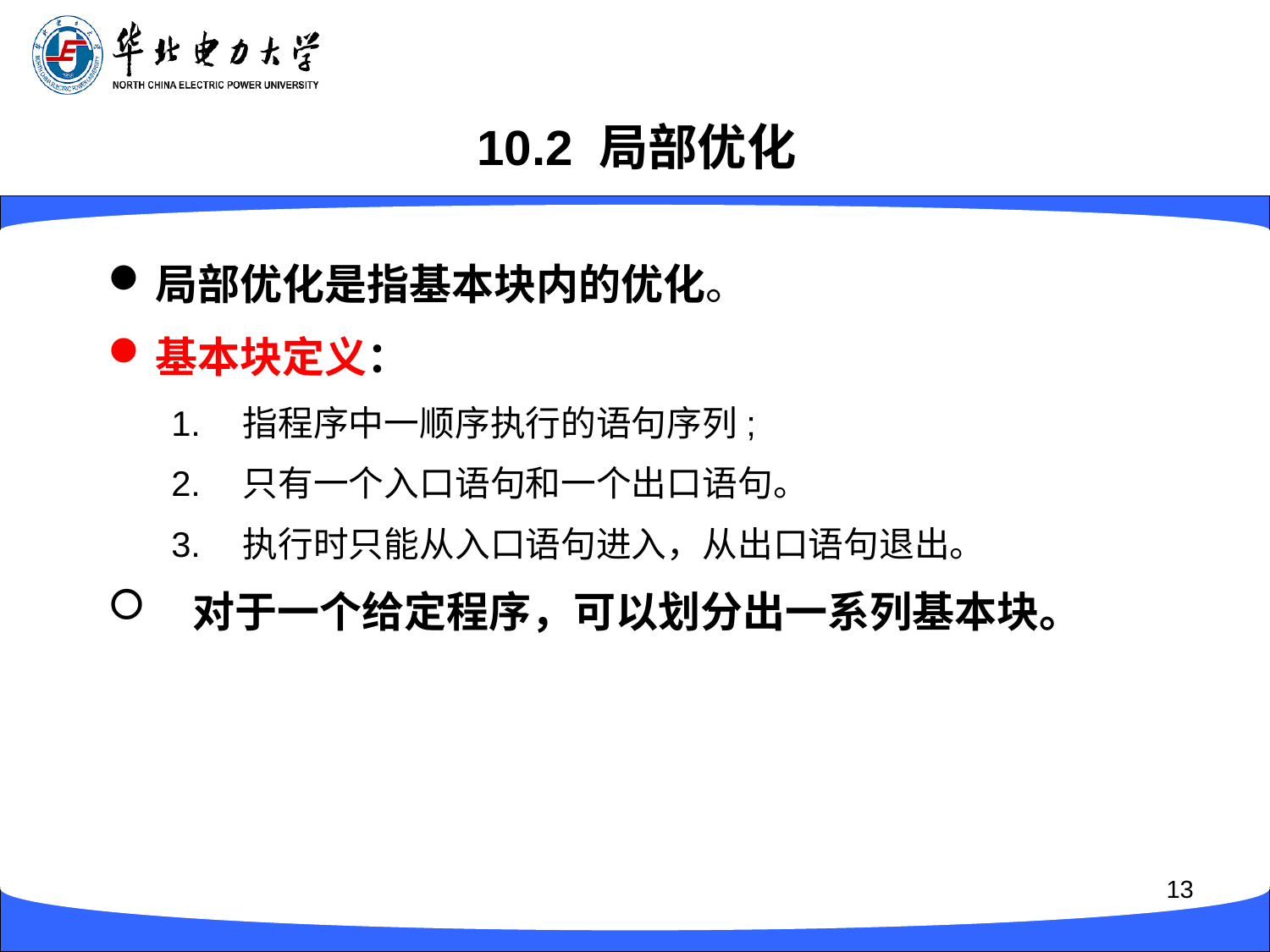

# 10.2 局部优化
局部优化是指基本块内的优化。
基本块定义：
指程序中一顺序执行的语句序列;
只有一个入口语句和一个出口语句。
执行时只能从入口语句进入，从出口语句退出。
对于一个给定程序，可以划分出一系列基本块。
13